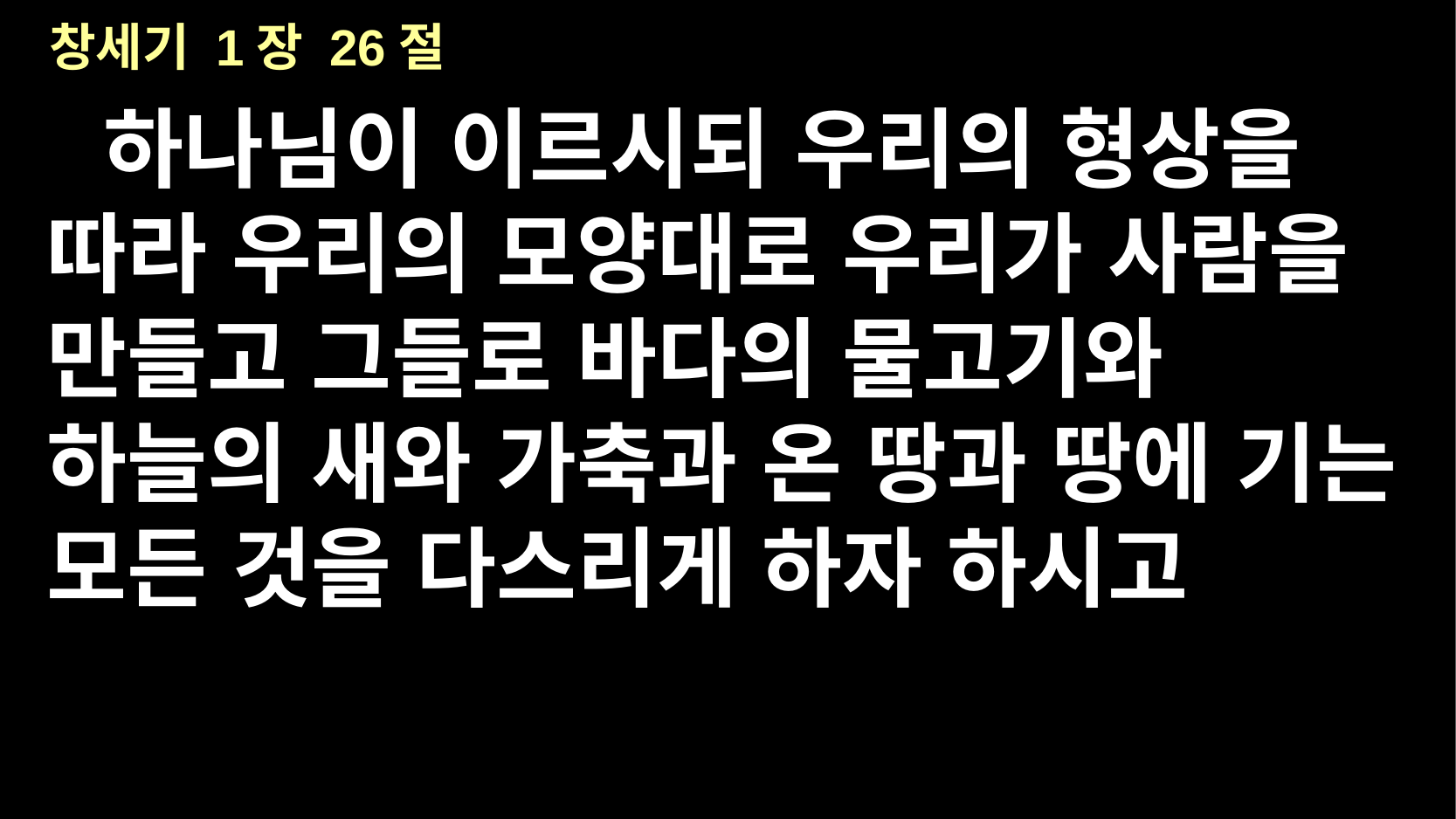

# 창세기 1장 26절
하나님이 이르시되 우리의 형상을 따라 우리의 모양대로 우리가 사람을 만들고 그들로 바다의 물고기와 하늘의 새와 가축과 온 땅과 땅에 기는 모든 것을 다스리게 하자 하시고